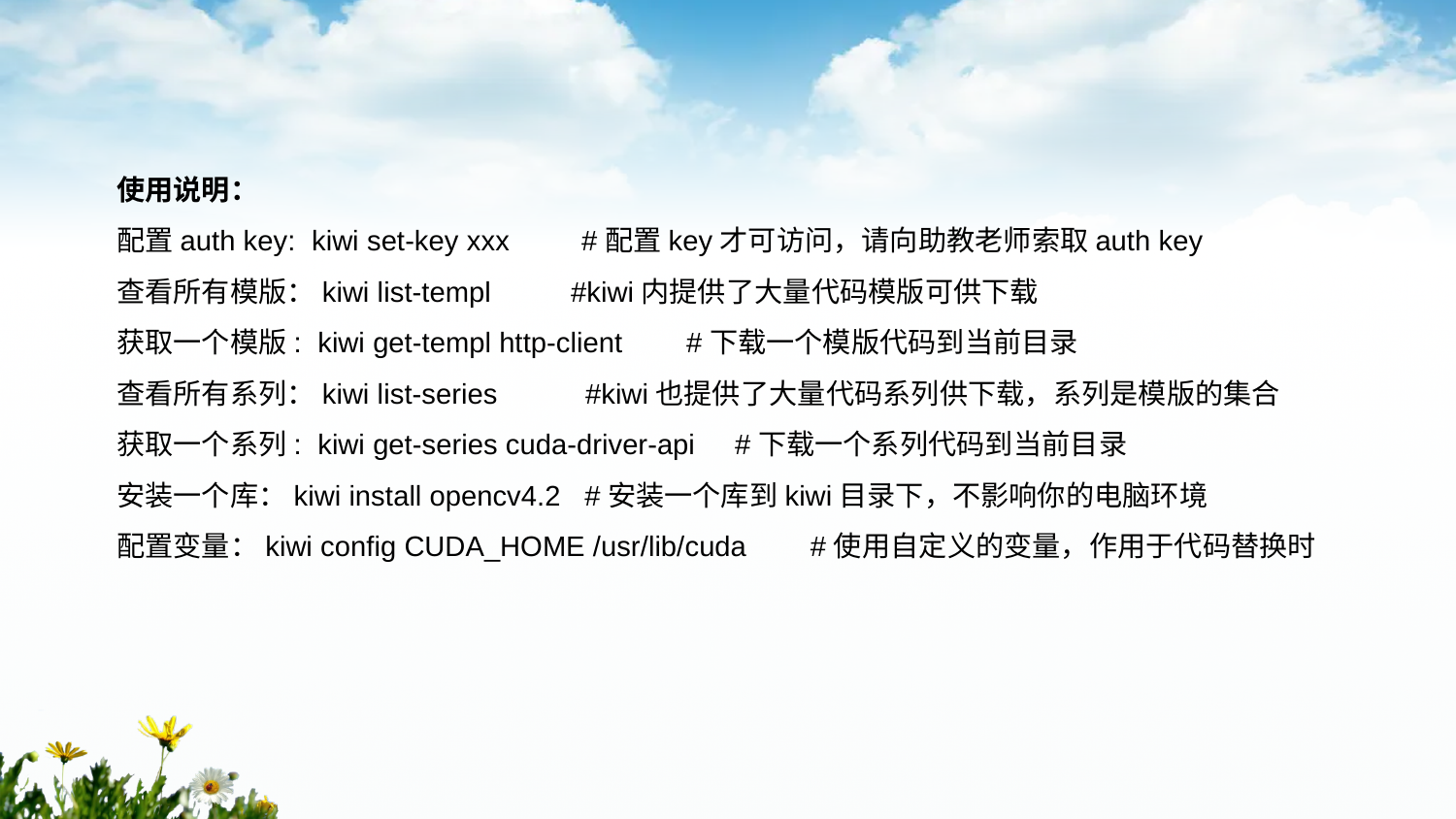

使用说明：
配置auth key:  kiwi set-key xxx         #配置key才可访问，请向助教老师索取auth key
查看所有模版：kiwi list-templ          #kiwi内提供了大量代码模版可供下载
获取一个模版:  kiwi get-templ http-client        #下载一个模版代码到当前目录
查看所有系列：kiwi list-series           #kiwi也提供了大量代码系列供下载，系列是模版的集合
获取一个系列:  kiwi get-series cuda-driver-api     #下载一个系列代码到当前目录
安装一个库：kiwi install opencv4.2   #安装一个库到kiwi目录下，不影响你的电脑环境
配置变量：kiwi config CUDA_HOME /usr/lib/cuda        #使用自定义的变量，作用于代码替换时